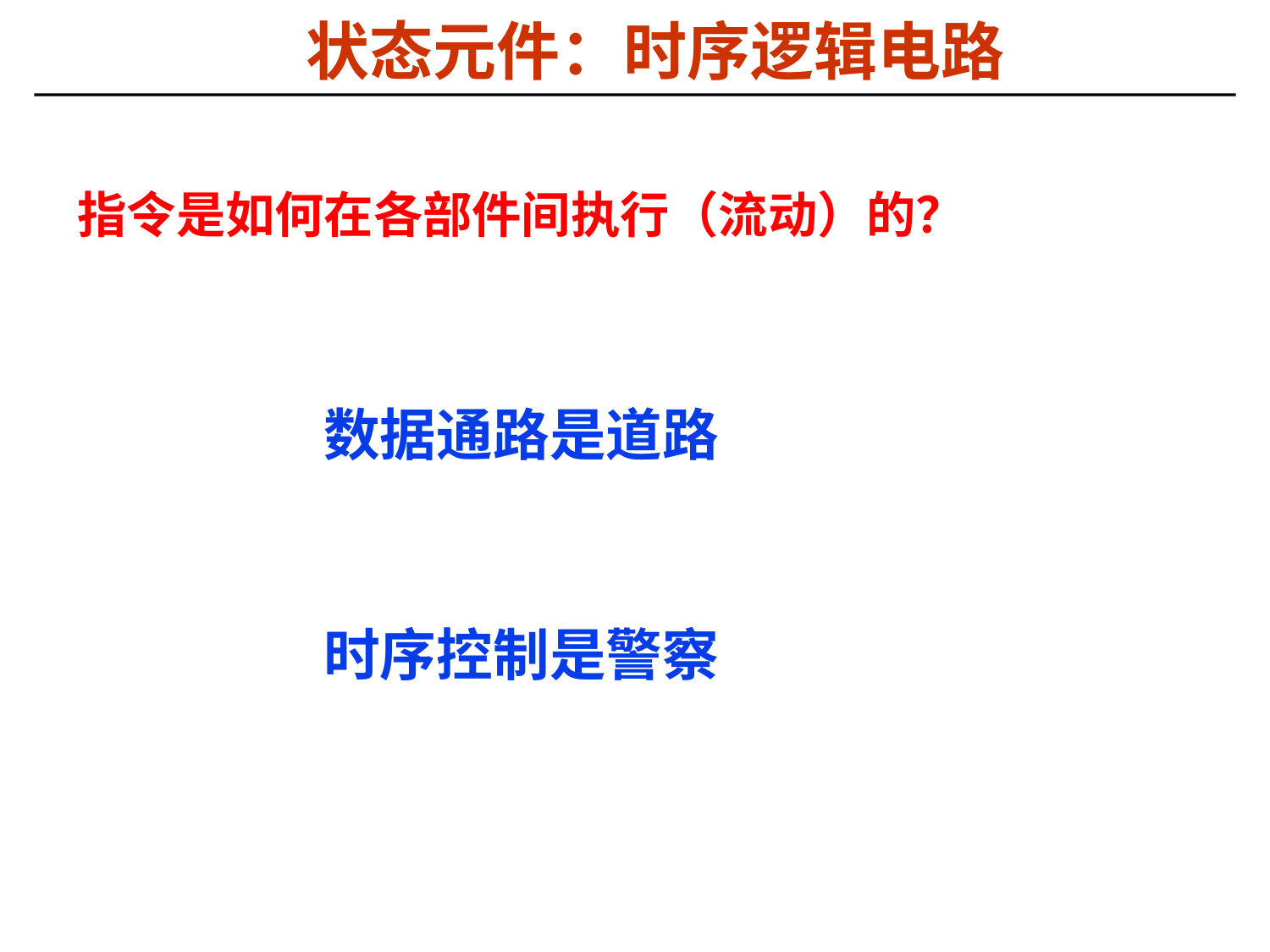

# 状态元件：时序逻辑电路
指令是如何在各部件间执行（流动）的？
数据通路是道路
时序控制是警察